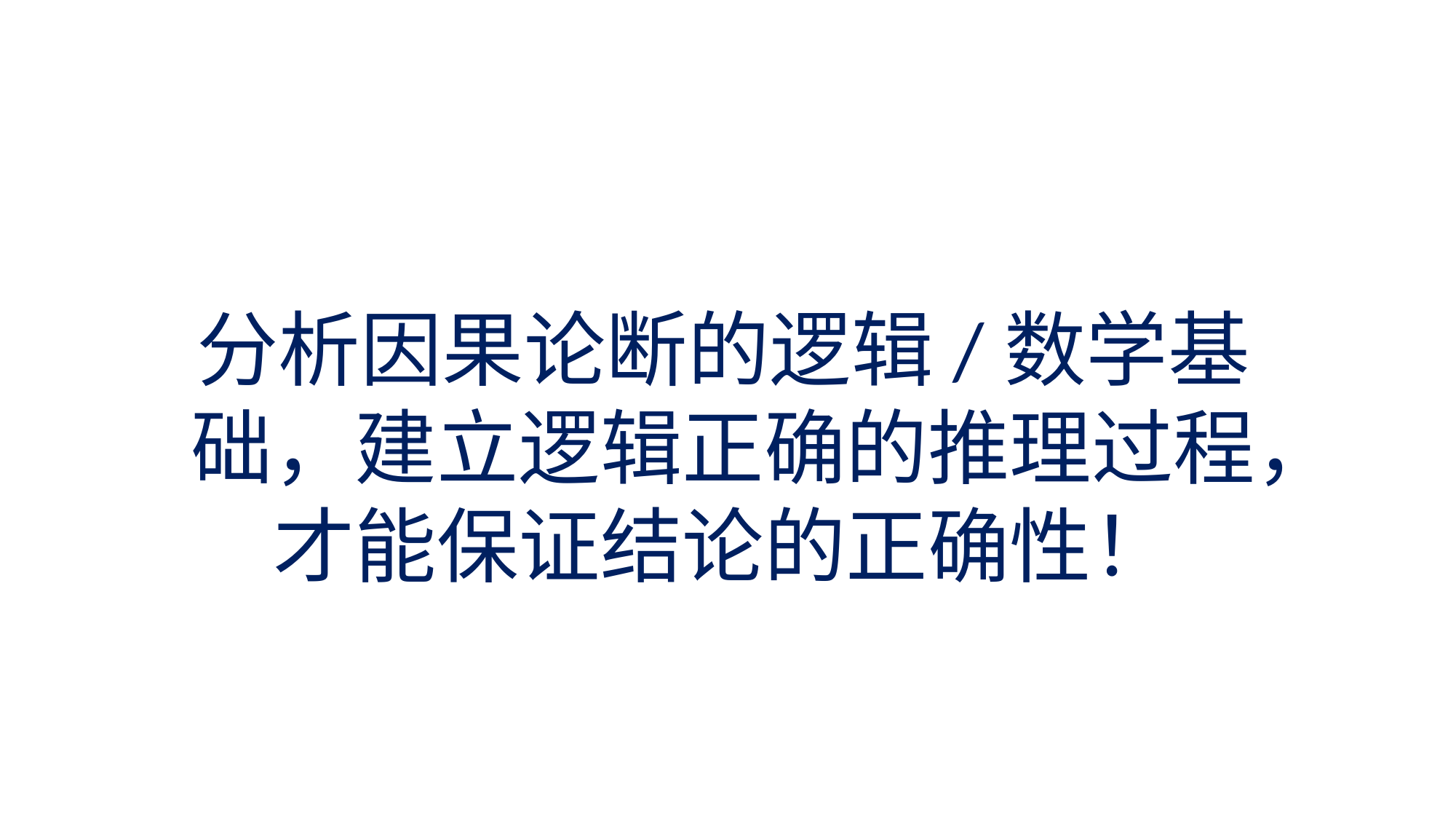

分析因果论断的逻辑/数学基础，建立逻辑正确的推理过程，
才能保证结论的正确性！